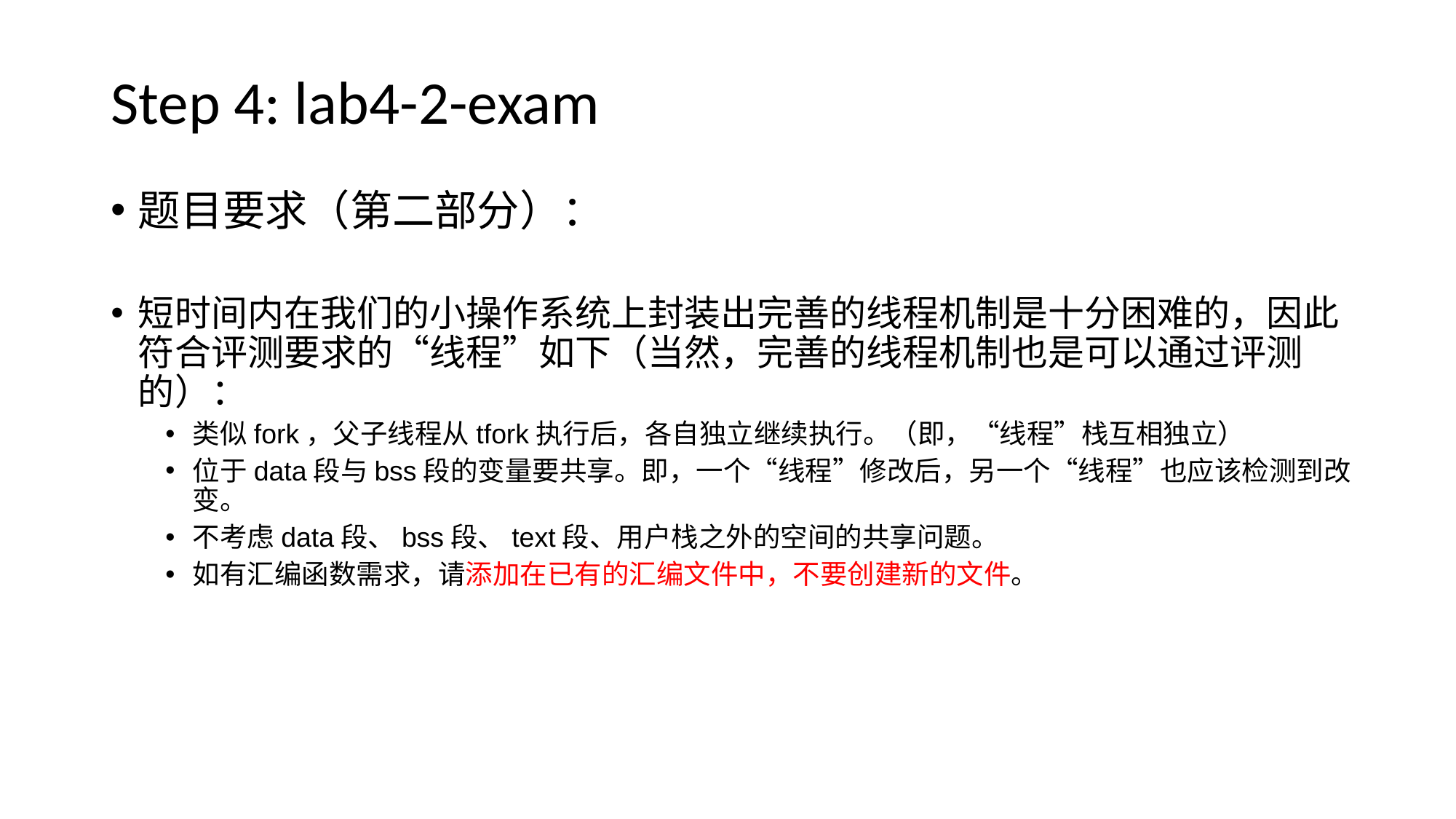

# Step 4: lab4-2-exam
题目要求（第二部分）：

短时间内在我们的小操作系统上封装出完善的线程机制是十分困难的，因此符合评测要求的“线程”如下（当然，完善的线程机制也是可以通过评测的）：
类似fork，父子线程从tfork执行后，各自独立继续执行。（即，“线程”栈互相独立）
位于data段与bss段的变量要共享。即，一个“线程”修改后，另一个“线程”也应该检测到改变。
不考虑data段、bss段、text段、用户栈之外的空间的共享问题。
如有汇编函数需求，请添加在已有的汇编文件中，不要创建新的文件。